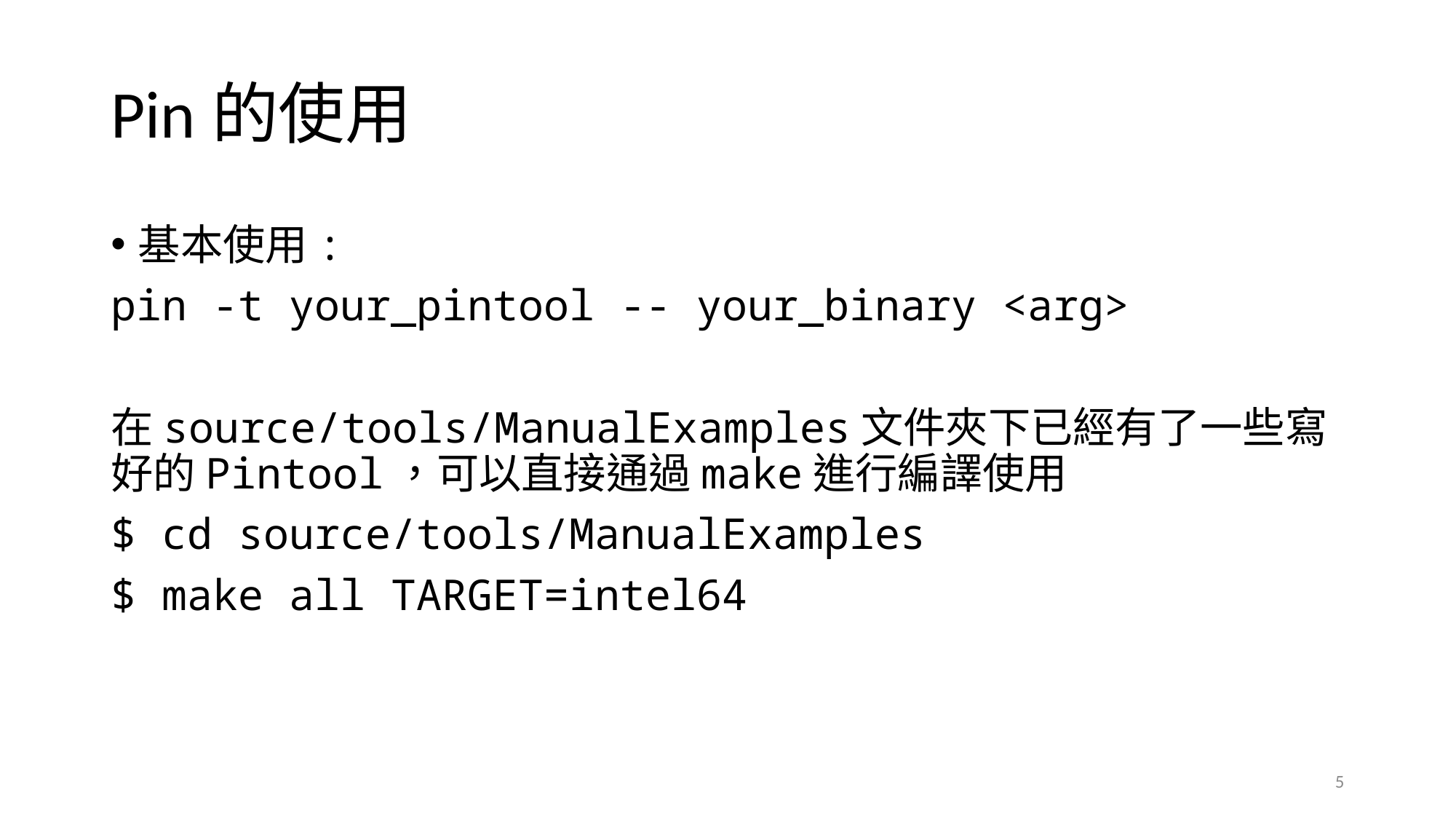

# Pin的使用
基本使用:
pin -t your_pintool -- your_binary <arg>

在source/tools/ManualExamples文件夾下已經有了一些寫好的Pintool，可以直接通過make進行編譯使用
$ cd source/tools/ManualExamples
$ make all TARGET=intel64

5